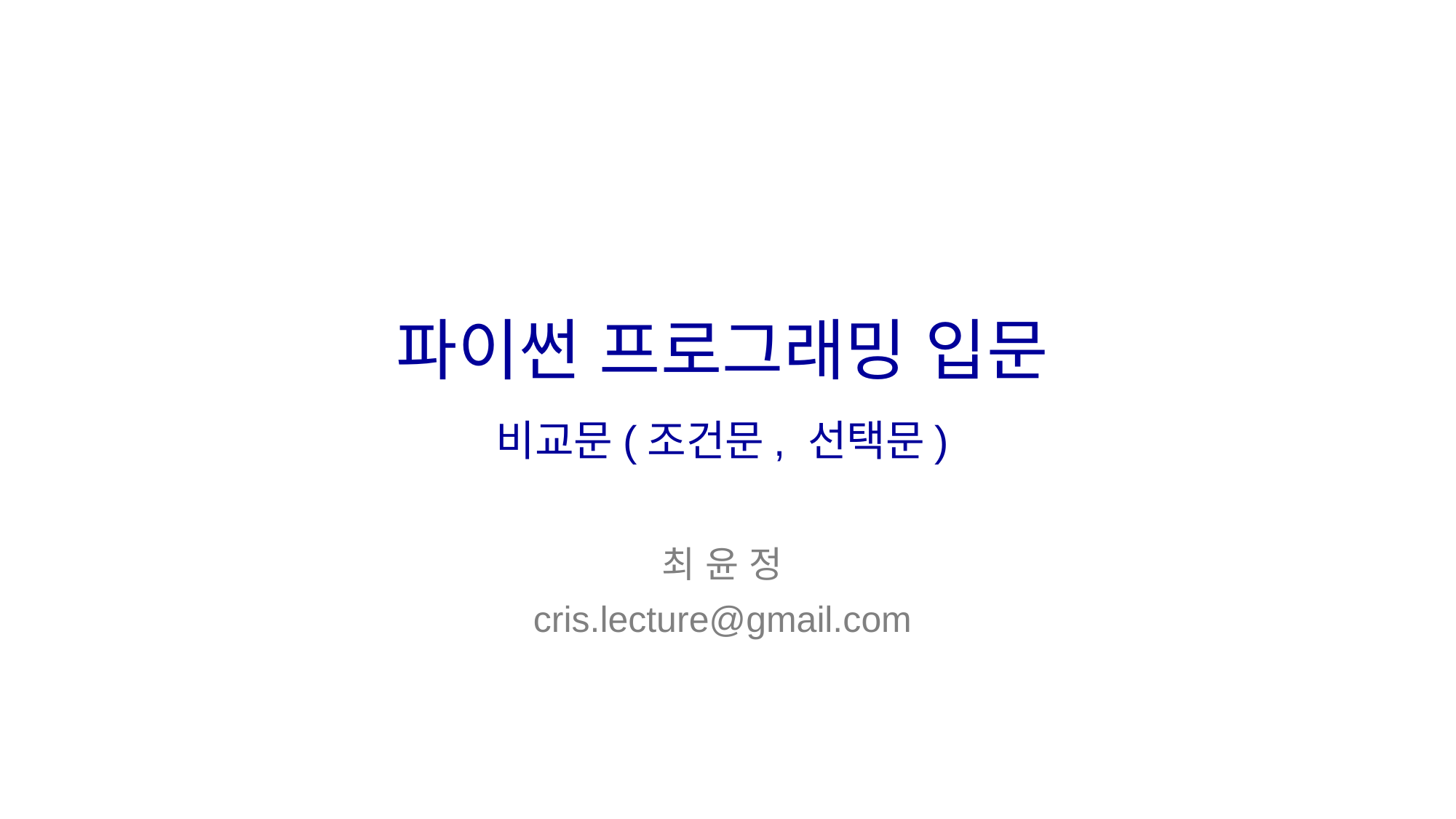

# 파이썬 프로그래밍 입문 비교문(조건문, 선택문)
최 윤 정
cris.lecture@gmail.com